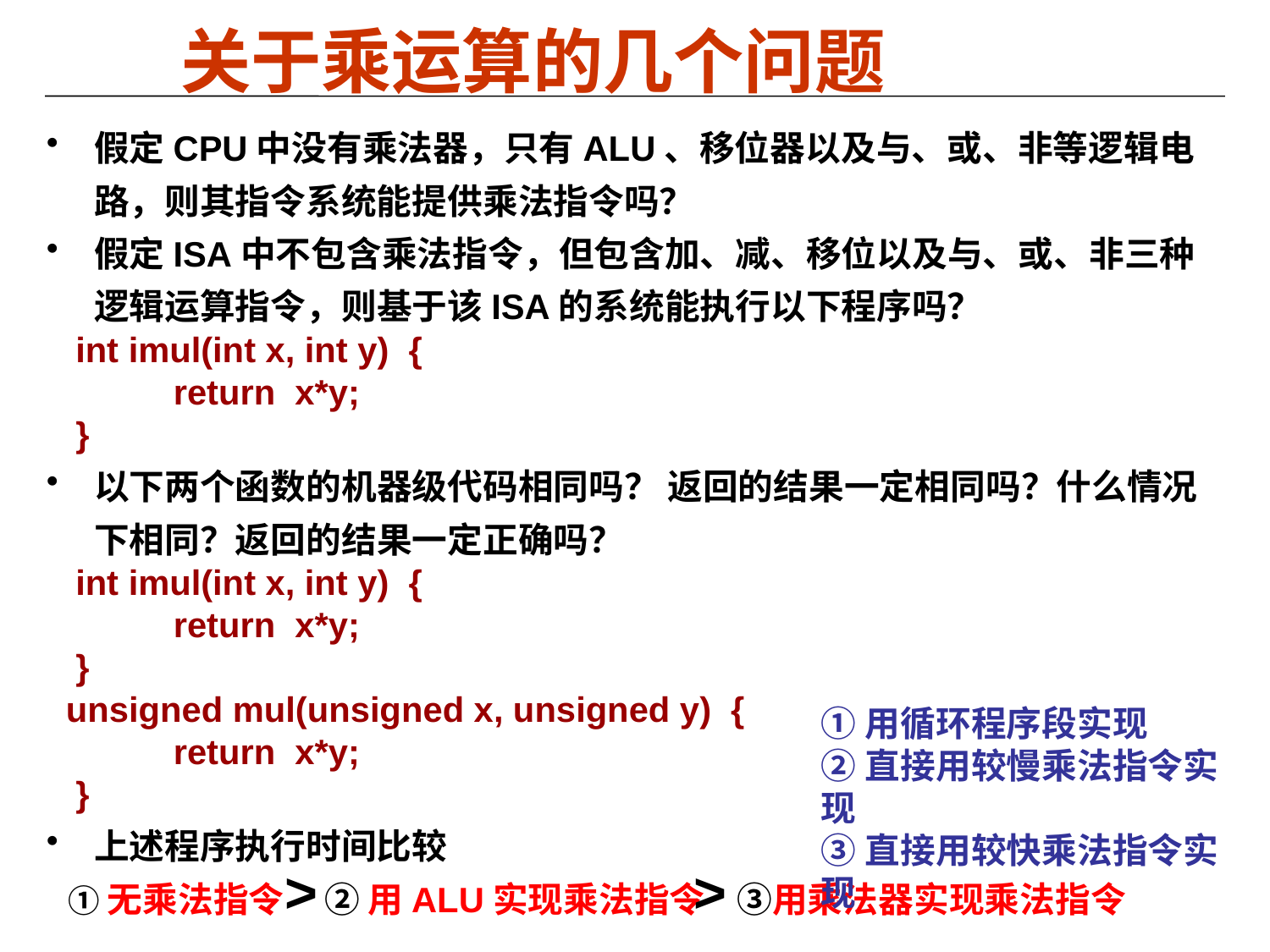

# 关于乘运算的几个问题
假定CPU中没有乘法器，只有ALU、移位器以及与、或、非等逻辑电路，则其指令系统能提供乘法指令吗？
假定ISA中不包含乘法指令，但包含加、减、移位以及与、或、非三种逻辑运算指令，则基于该ISA的系统能执行以下程序吗？
   int imul(int x, int y)  {
	return  x*y;
   }
以下两个函数的机器级代码相同吗？ 返回的结果一定相同吗？什么情况下相同？返回的结果一定正确吗？
   int imul(int x, int y)  {
	return  x*y;
   }
  unsigned mul(unsigned x, unsigned y)  {
	return  x*y;
   }
上述程序执行时间比较
   ①无乘法指令     ② 用ALU实现乘法指令    ③用乘法器实现乘法指令
①用循环程序段实现
②直接用较慢乘法指令实现
③直接用较快乘法指令实现
>
>